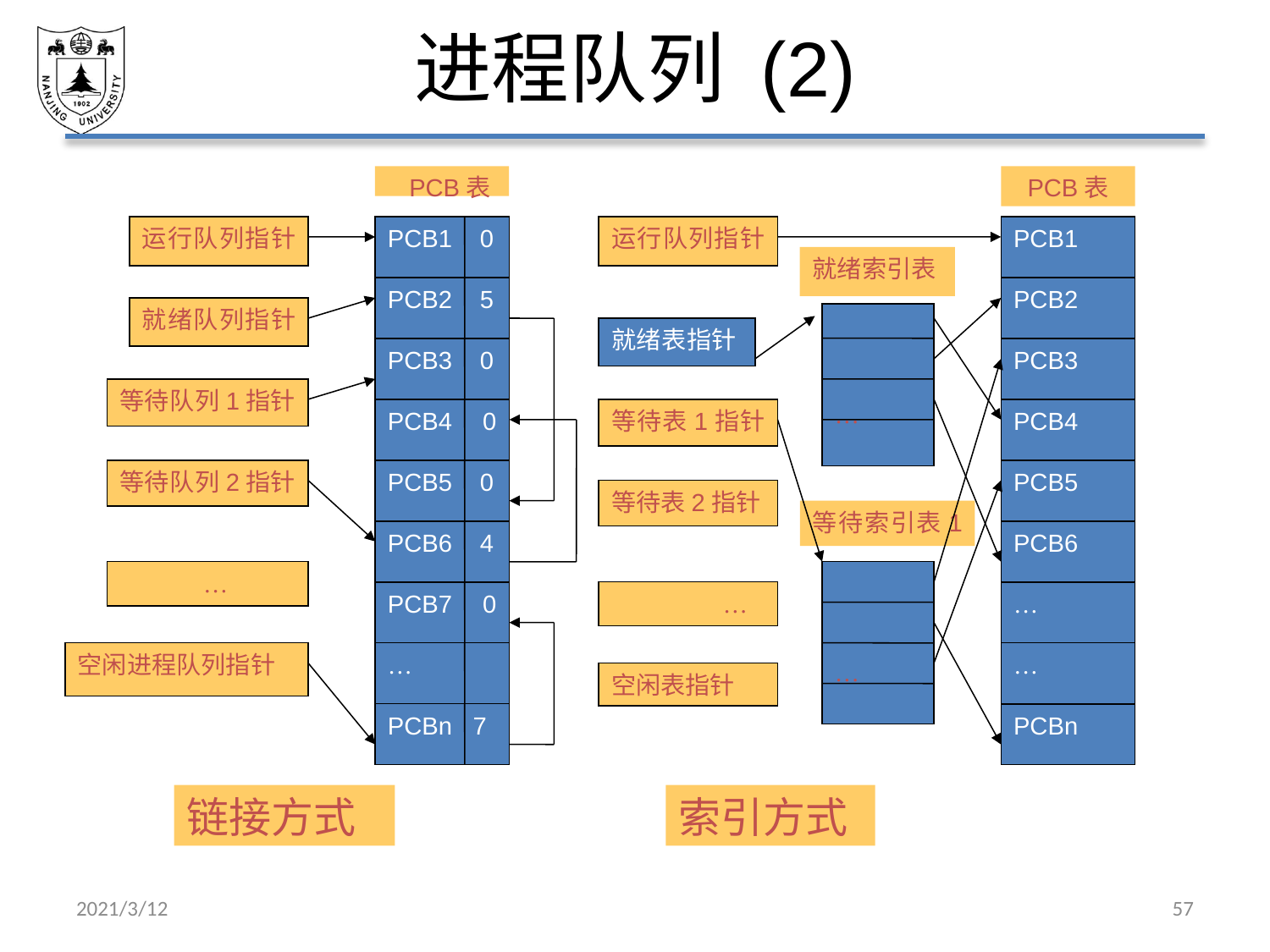

# 进程队列 (2)
   PCB表
  PCB表

运行队列指针
PCB1    0

运行队列指针
PCB1

就绪索引表

…

PCB2    5

PCB2
就绪队列指针

就绪表指针

PCB3    0

PCB3

等待队列1指针

PCB4    0

等待表1指针

PCB4

等待队列2指针
PCB5    0

PCB5

等待表2指针

等待索引表1
PCB6    4

PCB6
            …

…
PCB7    0

                …
…

空闲进程队列指针
…

…

空闲表指针

PCBn   7

PCBn

链接方式
索引方式
2021/3/12
57